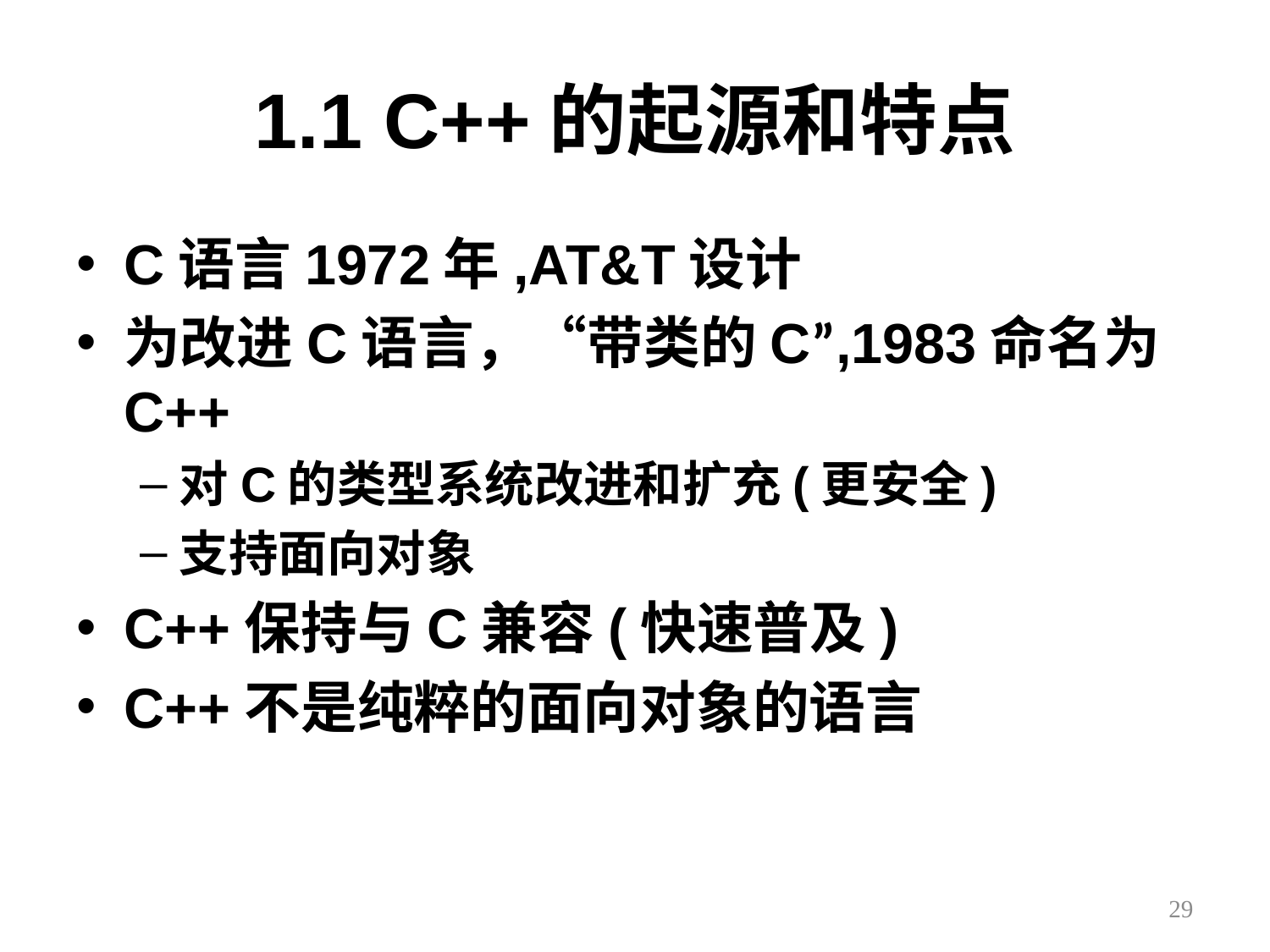

# 1.1 C++的起源和特点
C语言1972年,AT&T设计
为改进C语言，“带类的C”,1983命名为C++
对C的类型系统改进和扩充(更安全)
支持面向对象
C++保持与C兼容(快速普及)
C++不是纯粹的面向对象的语言
29